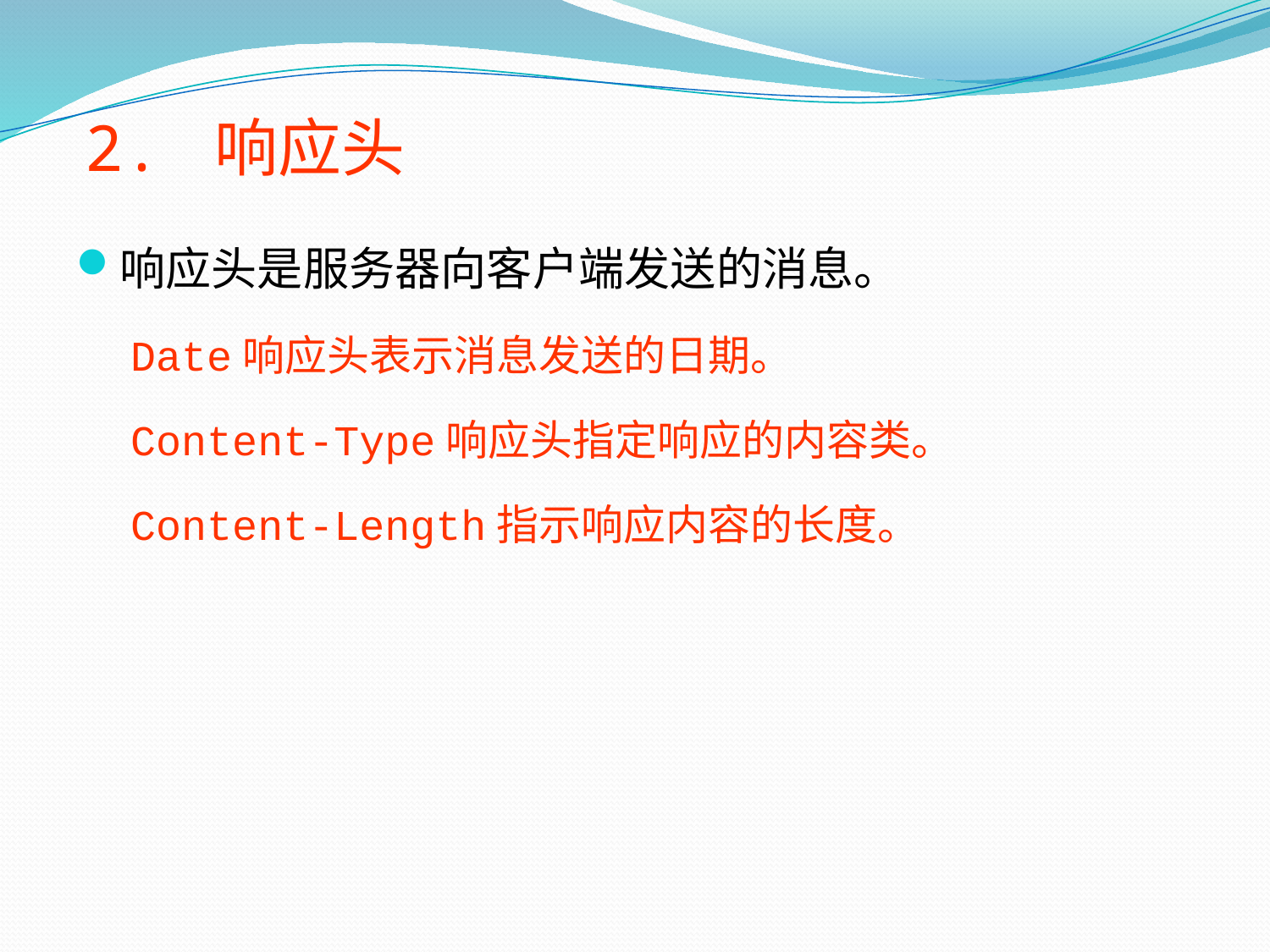

# 2. 响应头
响应头是服务器向客户端发送的消息。
Date响应头表示消息发送的日期。
Content-Type响应头指定响应的内容类。
Content-Length指示响应内容的长度。